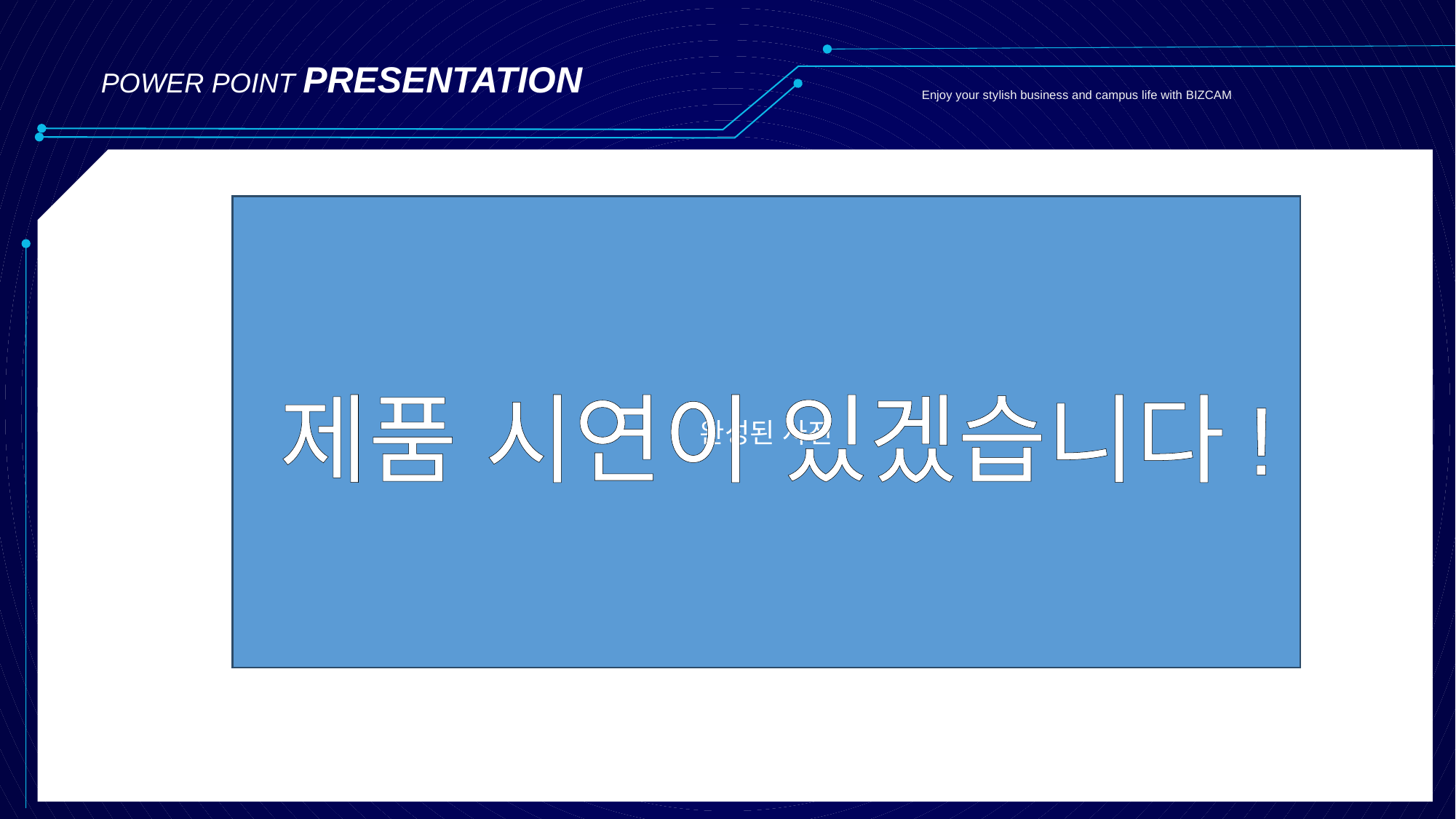

POWER POINT PRESENTATION

Enjoy your stylish business and campus life with BIZCAM

완성된 사진
제품 시연이 있겠습니다!